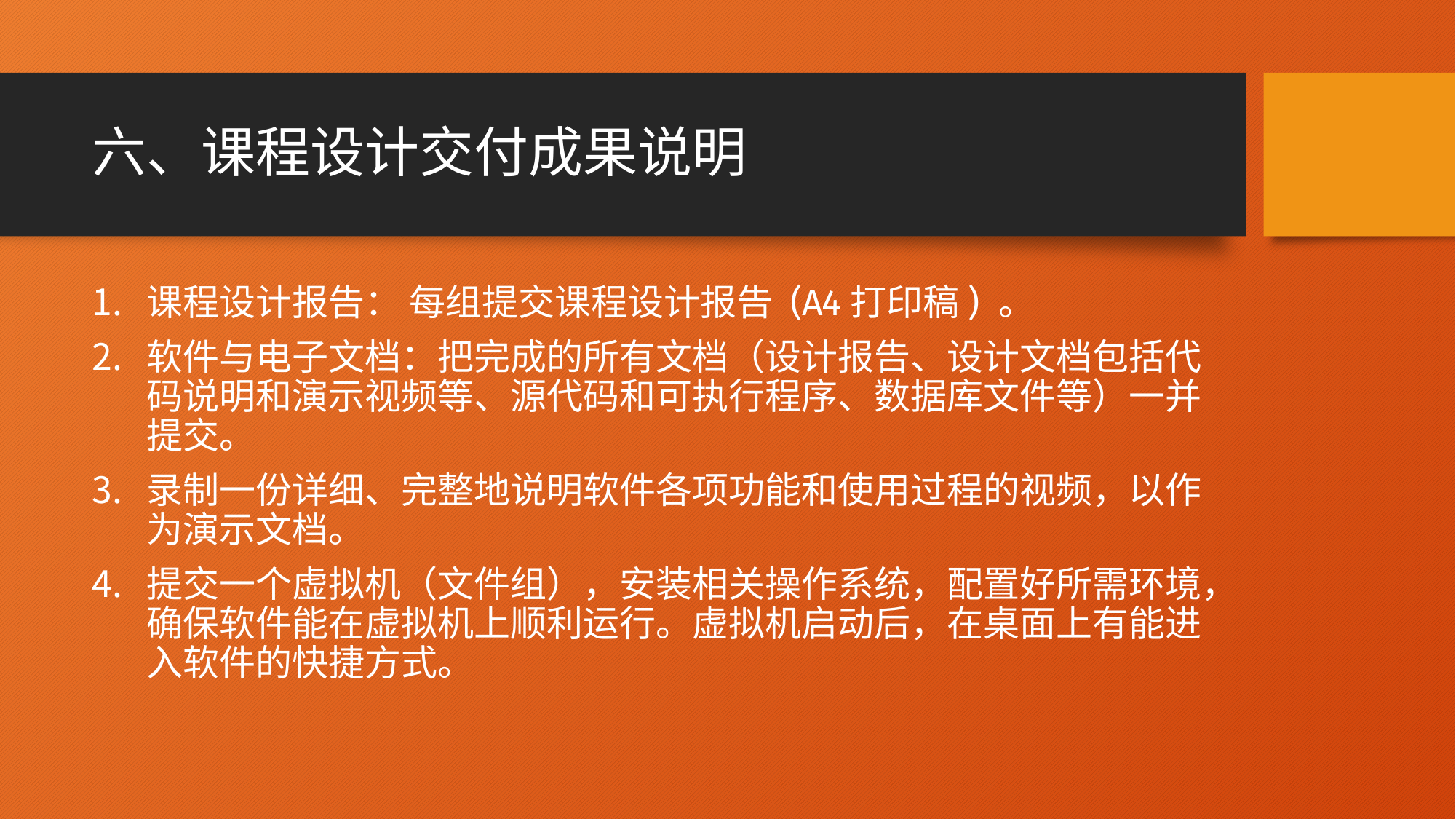

# 六、课程设计交付成果说明
课程设计报告： 每组提交课程设计报告 (A4打印稿) 。
软件与电子文档：把完成的所有文档（设计报告、设计文档包括代码说明和演示视频等、源代码和可执行程序、数据库文件等）一并提交。
录制一份详细、完整地说明软件各项功能和使用过程的视频，以作为演示文档。
提交一个虚拟机（文件组），安装相关操作系统，配置好所需环境，确保软件能在虚拟机上顺利运行。虚拟机启动后，在桌面上有能进入软件的快捷方式。